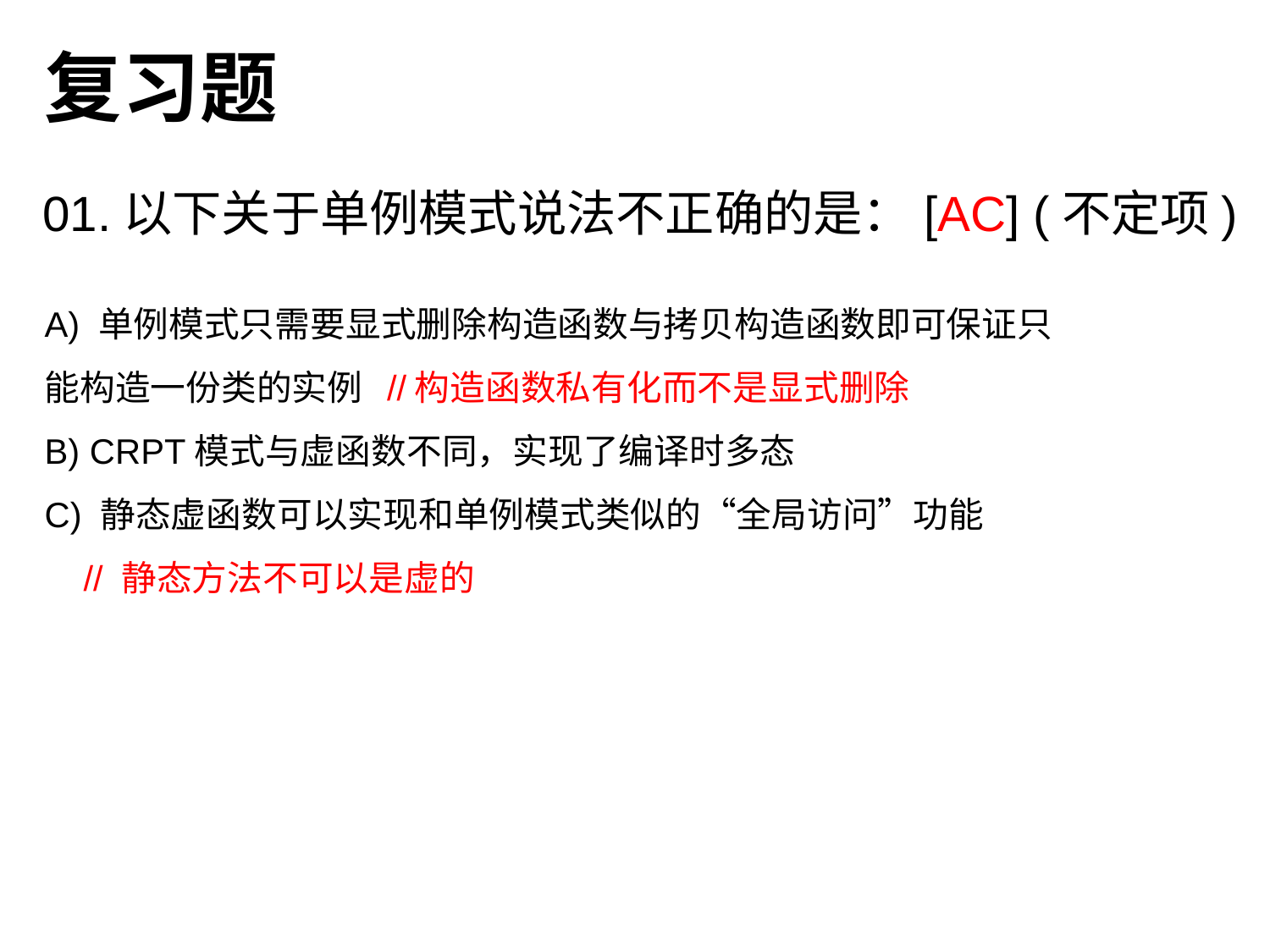

复习题
01.以下关于单例模式说法不正确的是：[AC] (不定项)
A) 单例模式只需要显式删除构造函数与拷贝构造函数即可保证只能构造一份类的实例  //构造函数私有化而不是显式删除
B) CRPT模式与虚函数不同，实现了编译时多态
C) 静态虚函数可以实现和单例模式类似的“全局访问”功能
    // 静态方法不可以是虚的